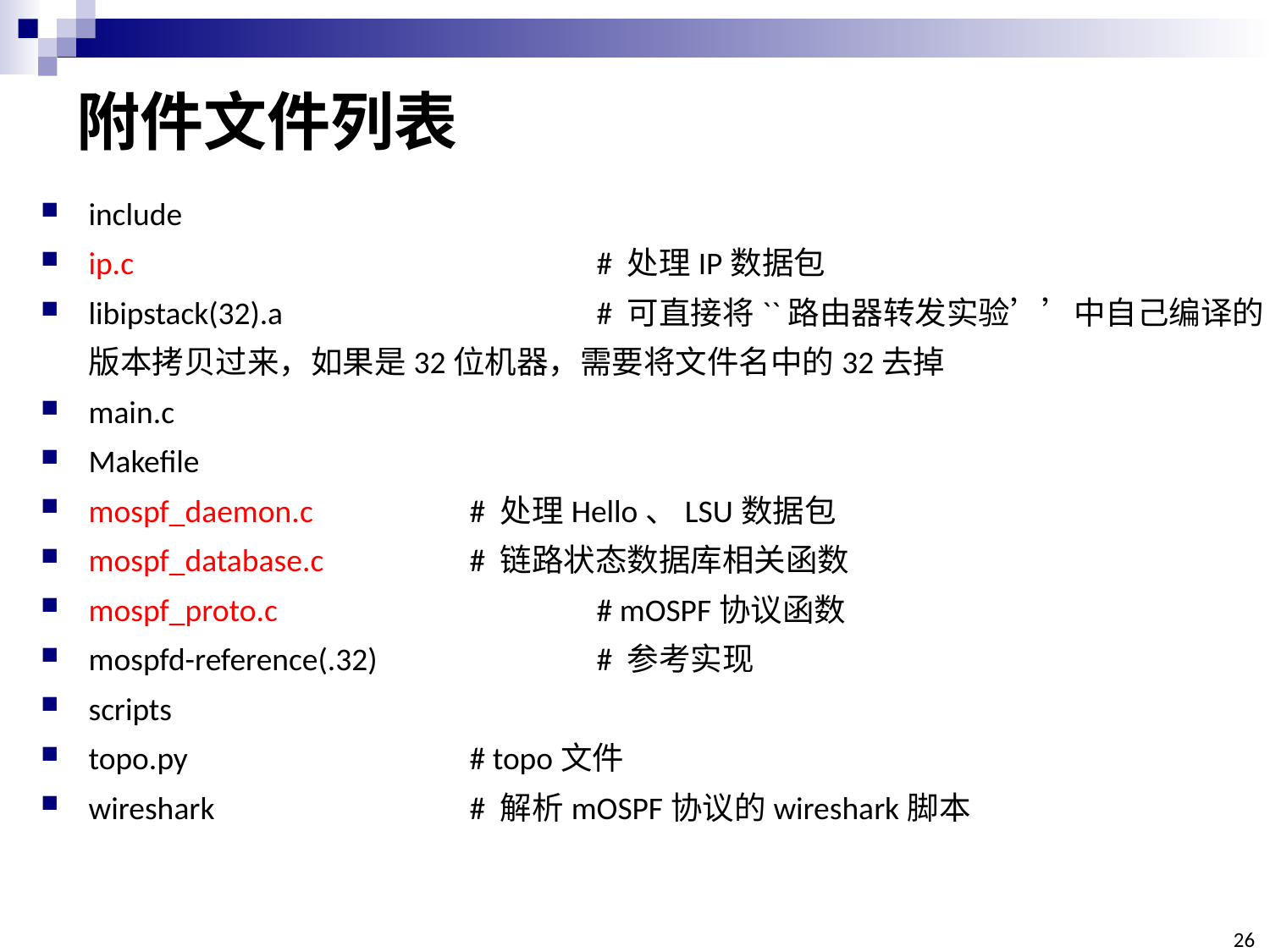

# 附件文件列表
include
ip.c				# 处理IP数据包
libipstack(32).a			# 可直接将``路由器转发实验’’中自己编译的版本拷贝过来，如果是32位机器，需要将文件名中的32去掉
main.c
Makefile
mospf_daemon.c		# 处理Hello、LSU数据包
mospf_database.c		# 链路状态数据库相关函数
mospf_proto.c			# mOSPF协议函数
mospfd-reference(.32)		# 参考实现
scripts
topo.py			# topo文件
wireshark			# 解析mOSPF协议的wireshark脚本
26